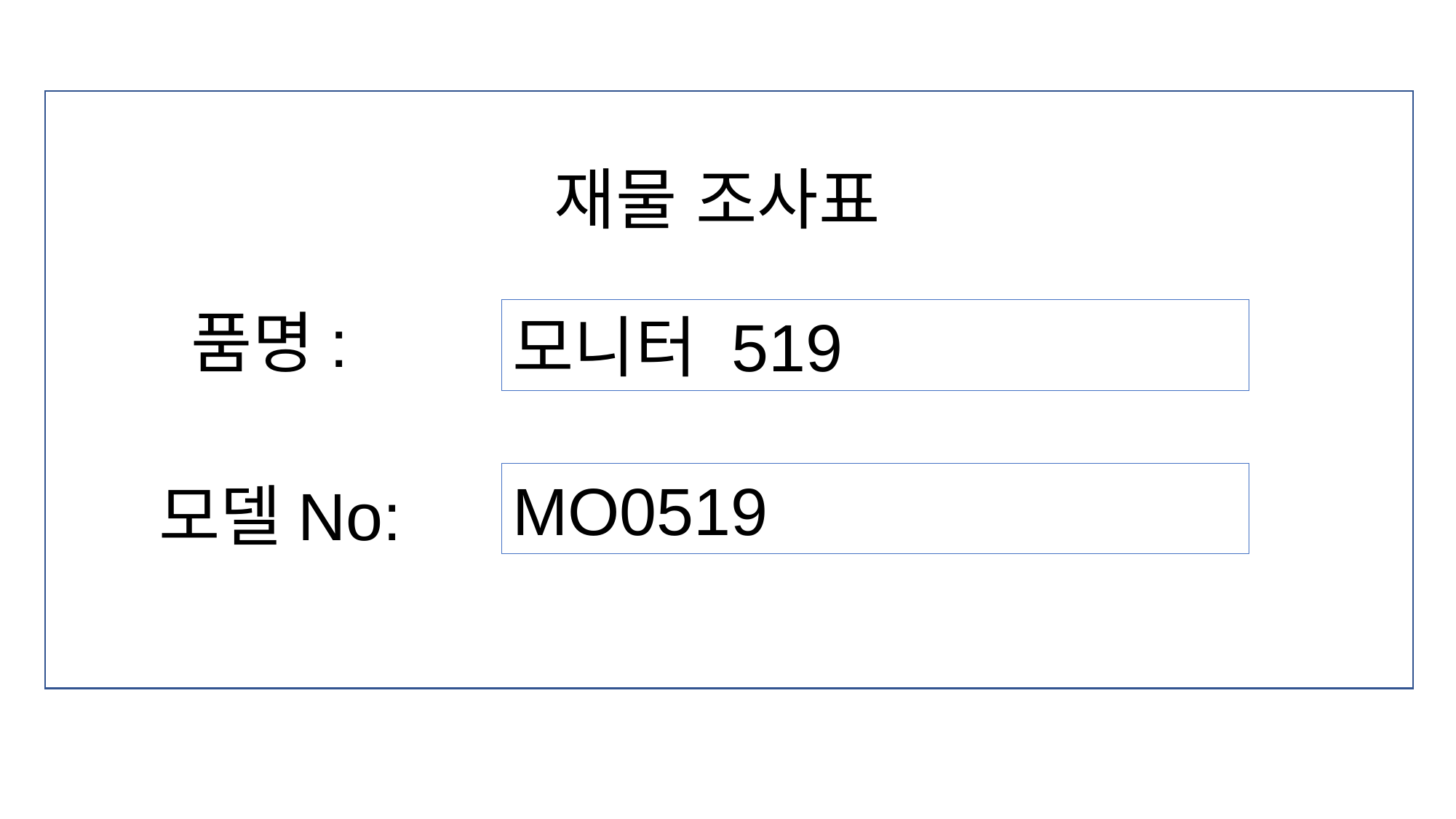

재물 조사표
품명:
모니터 519
MO0519
모델No: